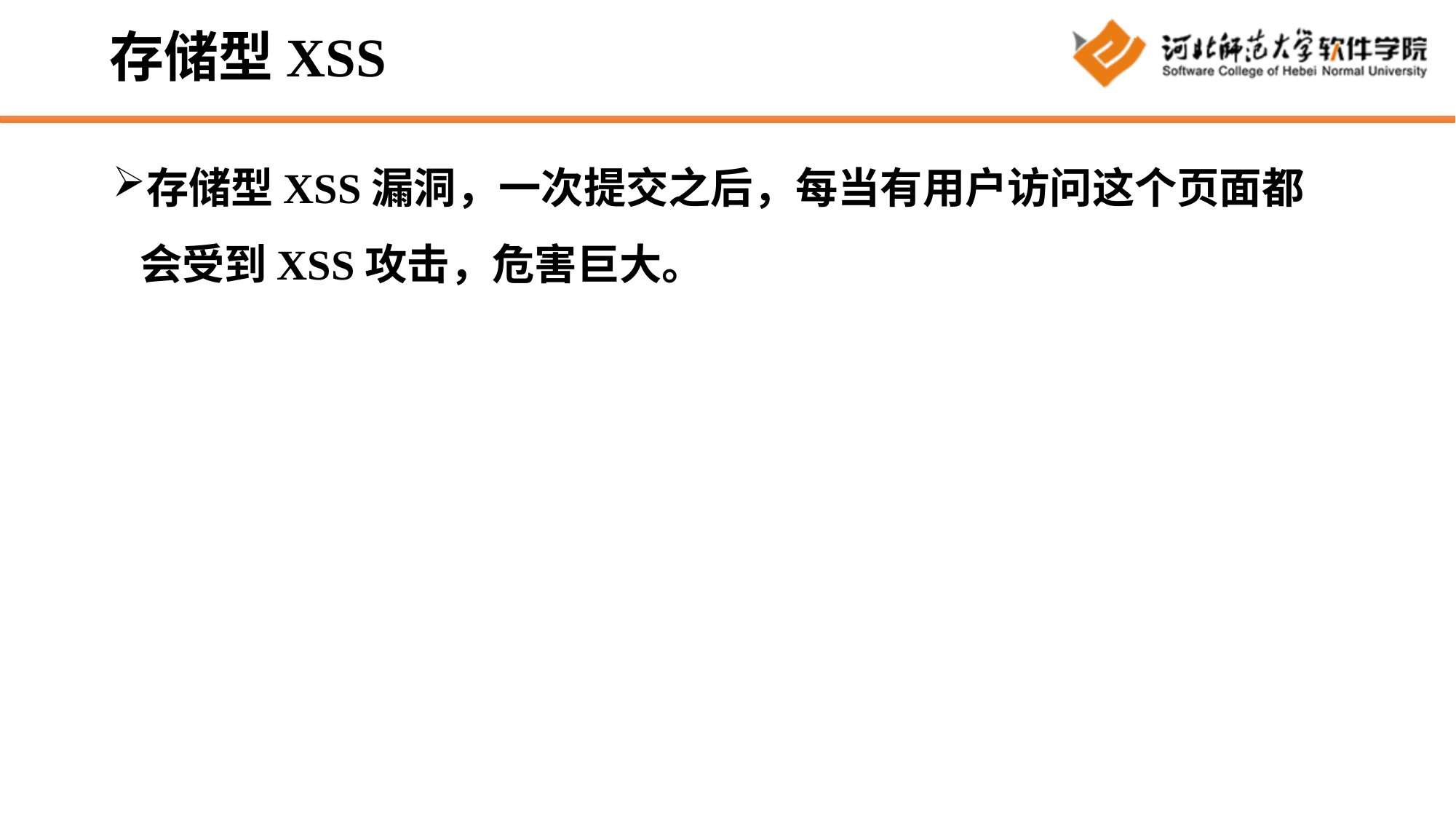

# 存储型XSS
存储型XSS漏洞，一次提交之后，每当有用户访问这个页面都会受到XSS攻击，危害巨大。